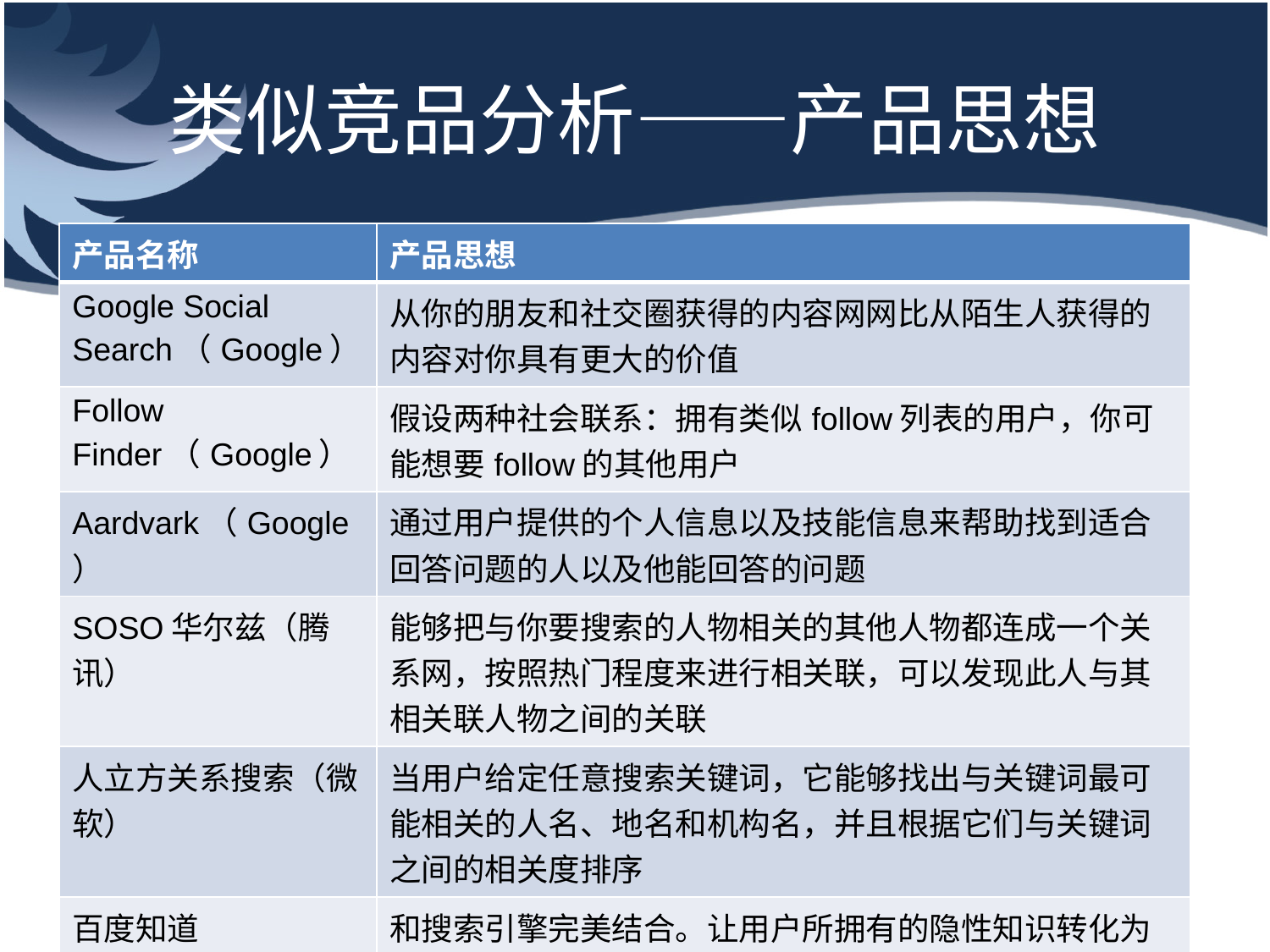

# 类似竞品分析——产品思想
| 产品名称 | 产品思想 |
| --- | --- |
| Google Social Search（Google） | 从你的朋友和社交圈获得的内容网网比从陌生人获得的内容对你具有更大的价值 |
| Follow Finder（Google） | 假设两种社会联系：拥有类似follow列表的用户，你可能想要follow的其他用户 |
| Aardvark（Google） | 通过用户提供的个人信息以及技能信息来帮助找到适合回答问题的人以及他能回答的问题 |
| SOSO华尔兹（腾讯） | 能够把与你要搜索的人物相关的其他人物都连成一个关系网，按照热门程度来进行相关联，可以发现此人与其相关联人物之间的关联 |
| 人立方关系搜索（微软） | 当用户给定任意搜索关键词，它能够找出与关键词最可能相关的人名、地名和机构名，并且根据它们与关键词之间的相关度排序 |
| 百度知道 | 和搜索引擎完美结合。让用户所拥有的隐性知识转化为显性知识，用户既是内容使用者，又是内容创造者 |
| 猫扑人肉 | 通过他人来搜索自己搜索不到的东西 |